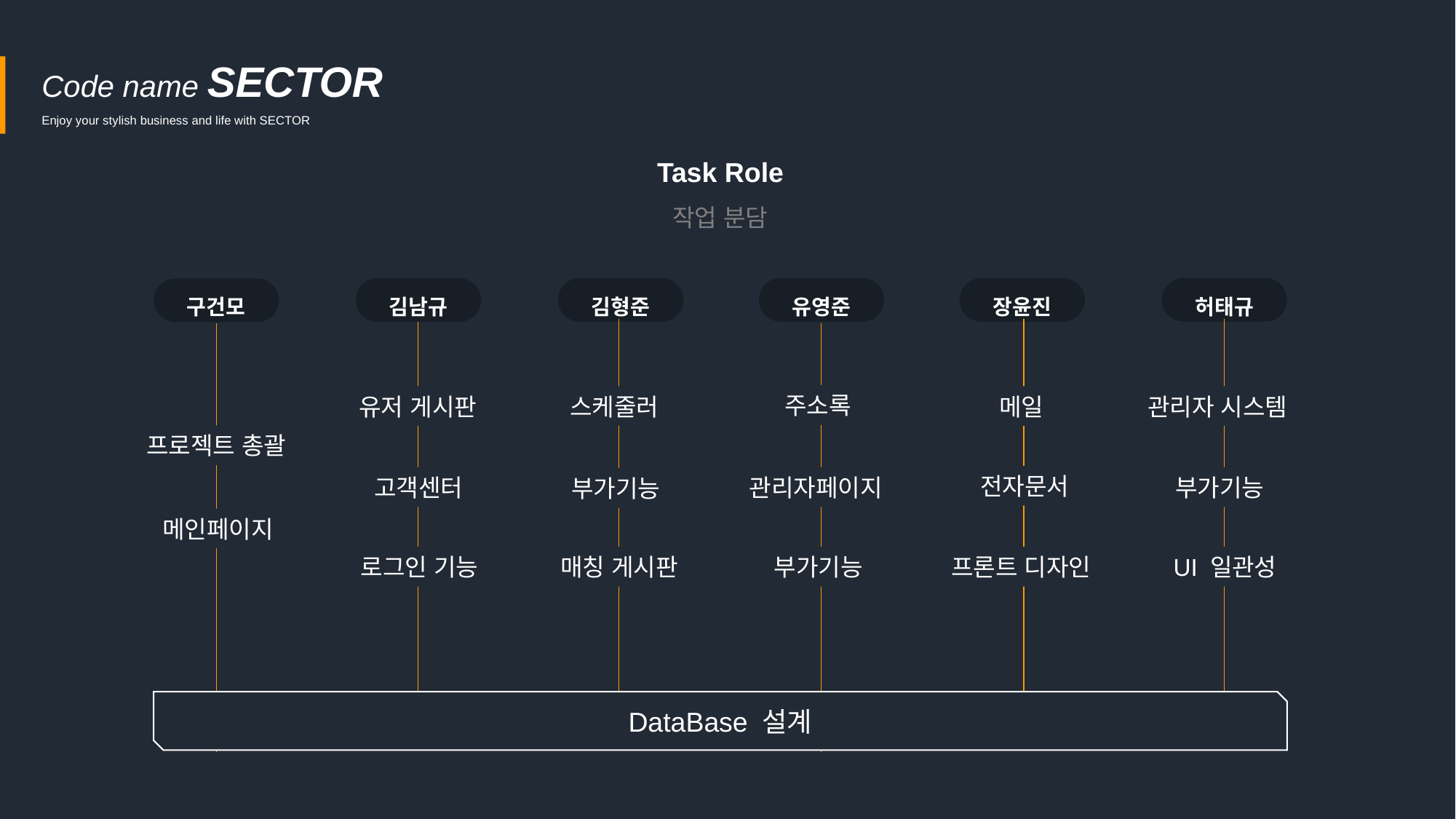

Code name SECTOR
Enjoy your stylish business and life with SECTOR

Task Role
작업 분담
장윤진
허태규
김형준
유영준
김남규
구건모
주소록
유저 게시판
스케줄러
메일
관리자 시스템
프로젝트 총괄
전자문서
고객센터
관리자페이지
부가기능
부가기능
메인페이지
로그인 기능
매칭 게시판
부가기능
프론트 디자인
UI 일관성
DataBase 설계